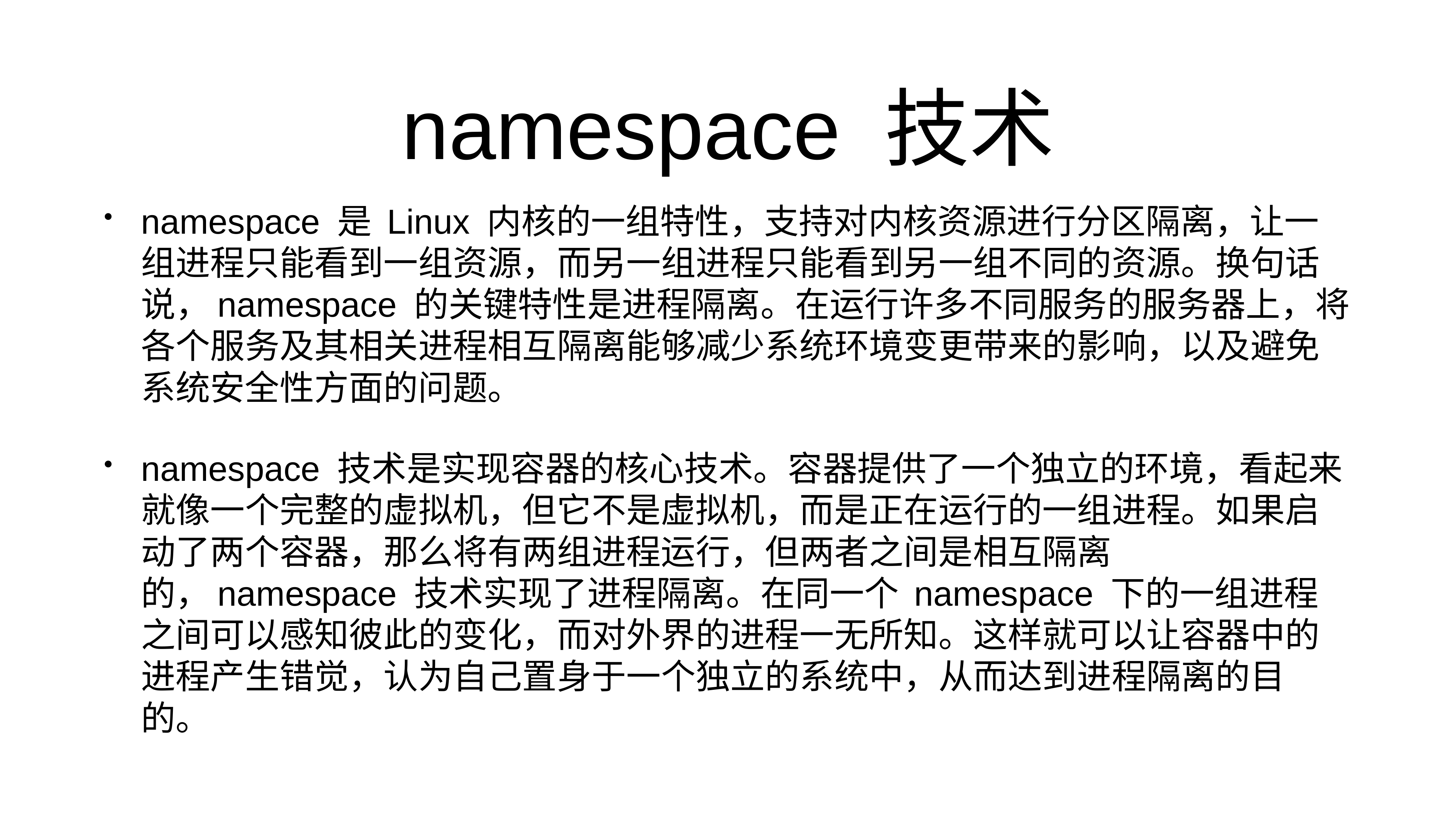

# namespace 技术
namespace 是 Linux 内核的一组特性，支持对内核资源进行分区隔离，让一组进程只能看到一组资源，而另一组进程只能看到另一组不同的资源。换句话说，namespace 的关键特性是进程隔离。在运行许多不同服务的服务器上，将各个服务及其相关进程相互隔离能够减少系统环境变更带来的影响，以及避免系统安全性方面的问题。
namespace 技术是实现容器的核心技术。容器提供了一个独立的环境，看起来就像一个完整的虚拟机，但它不是虚拟机，而是正在运行的一组进程。如果启动了两个容器，那么将有两组进程运行，但两者之间是相互隔离的，namespace 技术实现了进程隔离。在同一个 namespace 下的一组进程之间可以感知彼此的变化，而对外界的进程一无所知。这样就可以让容器中的进程产生错觉，认为自己置身于一个独立的系统中，从而达到进程隔离的目的。